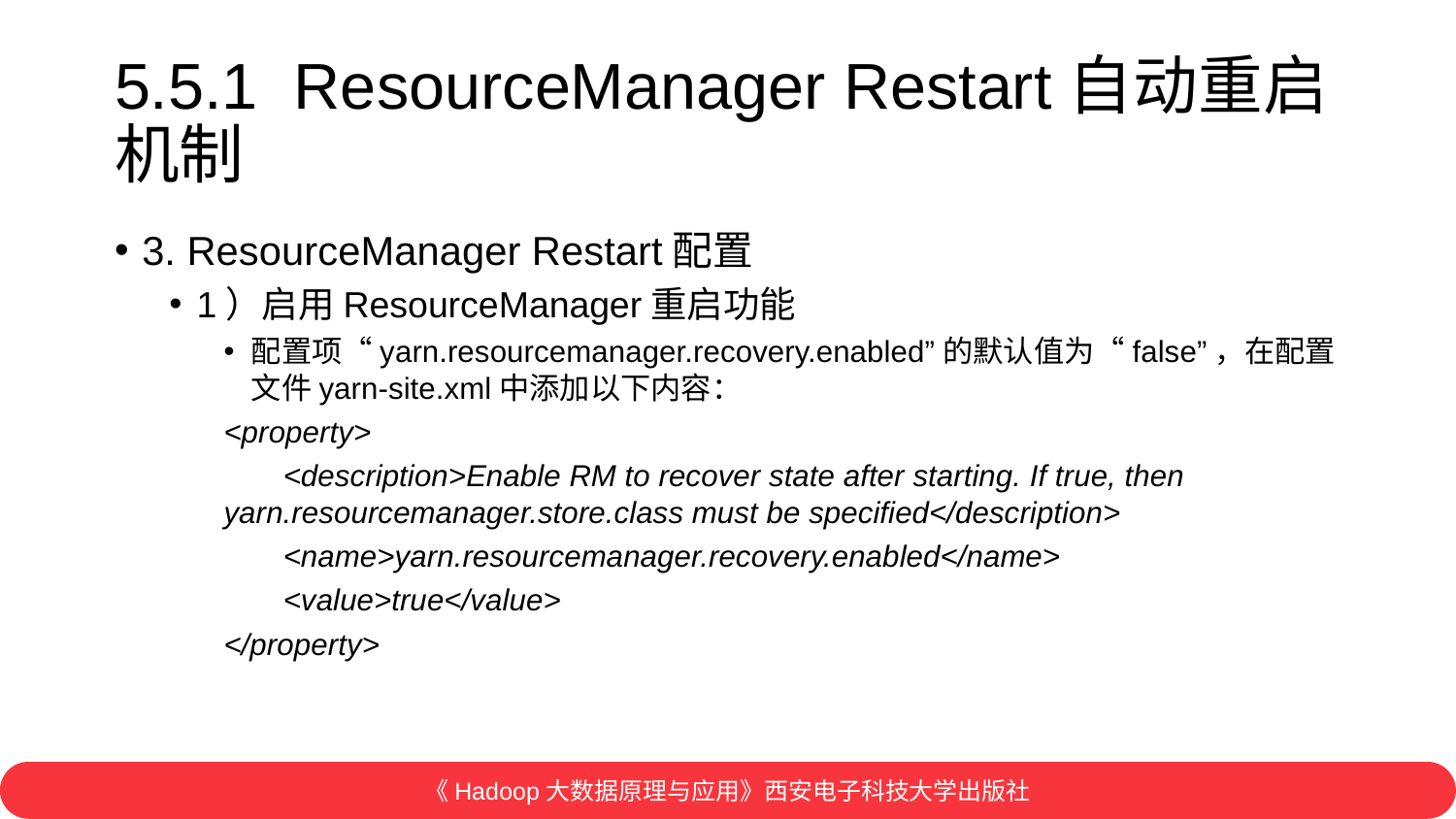

# 5.5.1  ResourceManager Restart自动重启机制
3. ResourceManager Restart配置
1）启用ResourceManager重启功能
配置项“yarn.resourcemanager.recovery.enabled”的默认值为“false”，在配置文件yarn-site.xml中添加以下内容：
<property>
       <description>Enable RM to recover state after starting. If true, then yarn.resourcemanager.store.class must be specified</description>
       <name>yarn.resourcemanager.recovery.enabled</name>
       <value>true</value>
</property>